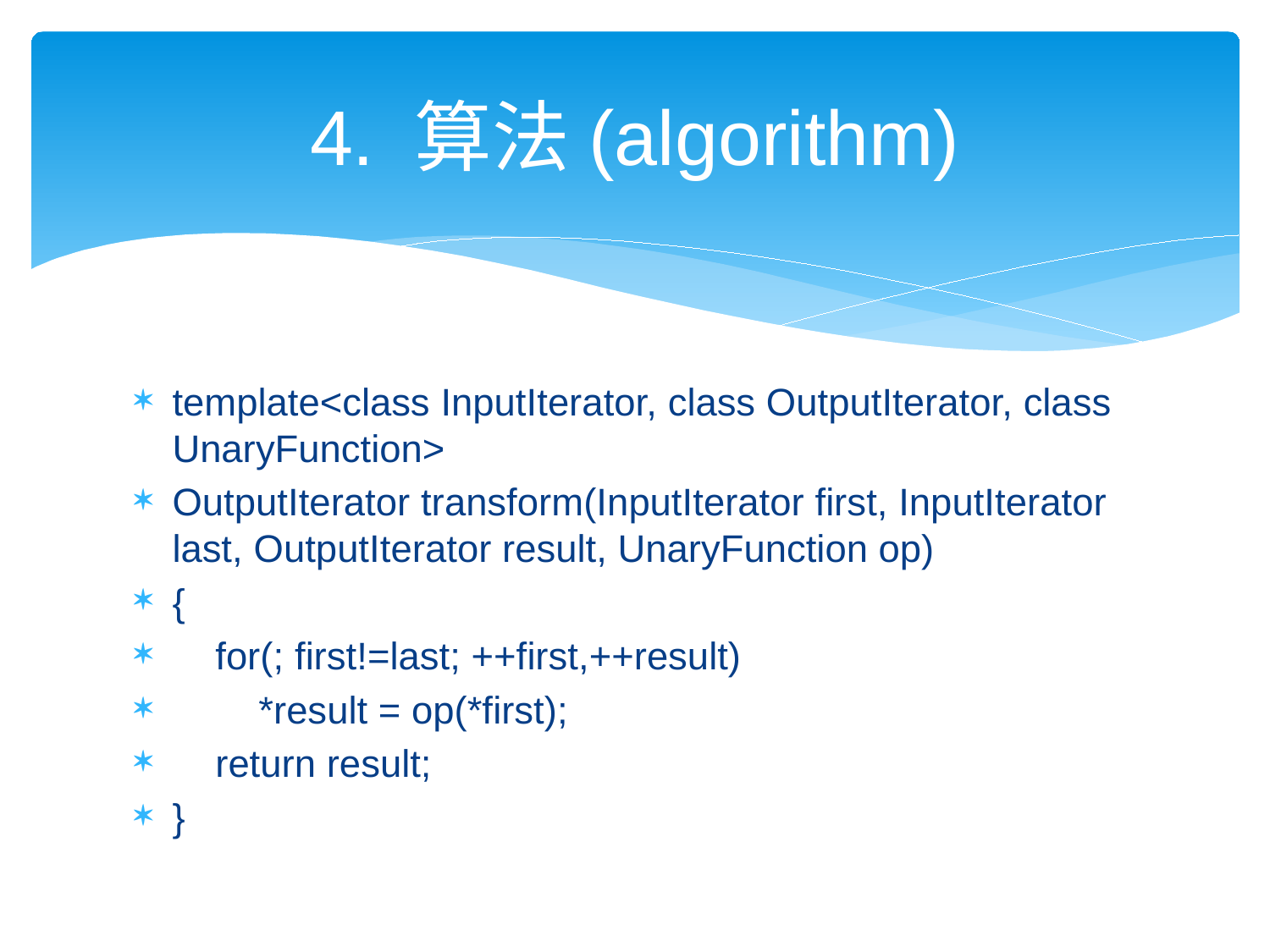

# 4. 算法(algorithm)
template<class InputIterator, class OutputIterator, class UnaryFunction>
OutputIterator transform(InputIterator first, InputIterator last, OutputIterator result, UnaryFunction op)
{
    for(; first!=last; ++first,++result)
        *result = op(*first);
    return result;
}